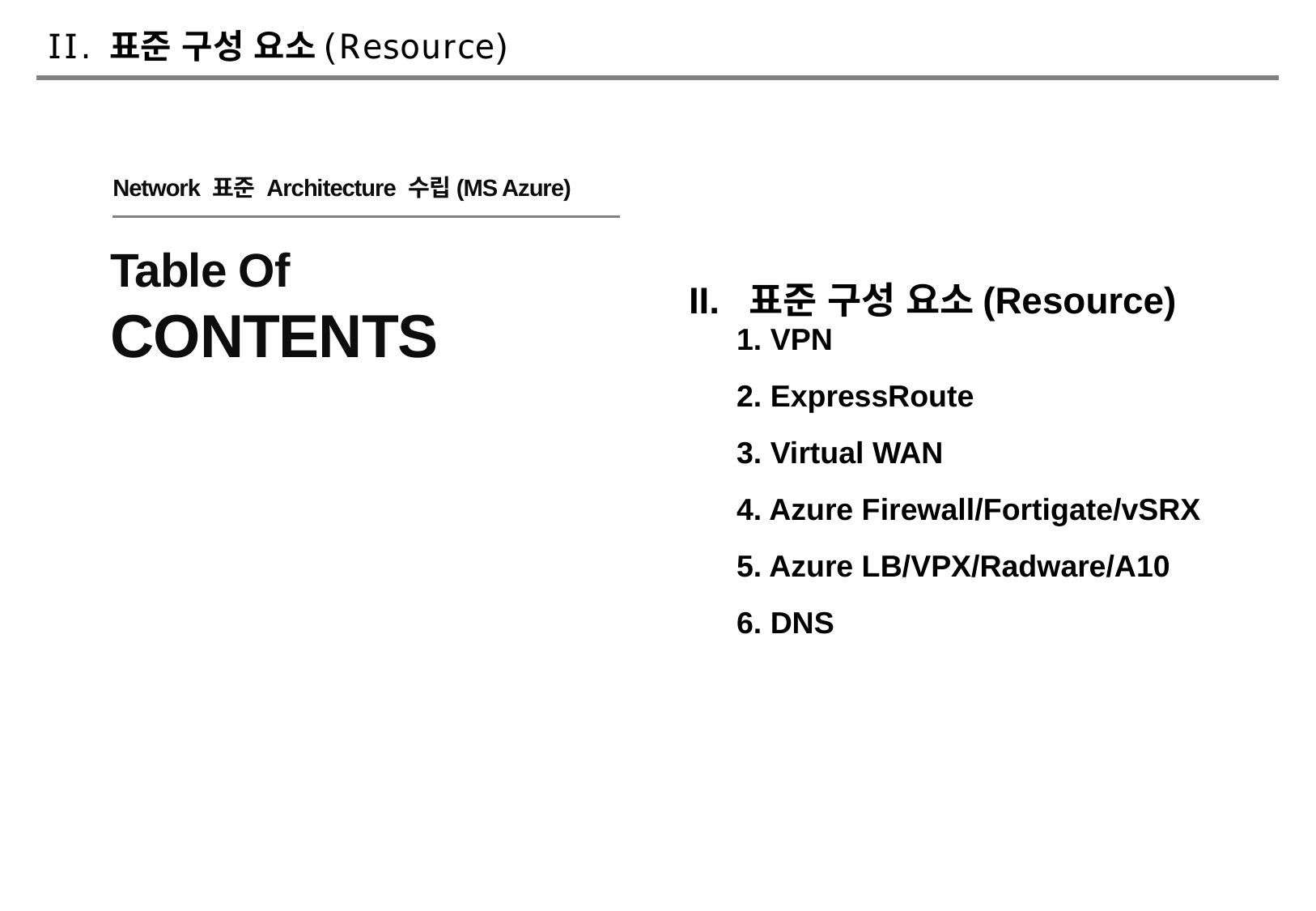

# II. 표준 구성 요소(Resource)

Network 표준 Architecture 수립(MS Azure)
II.  표준 구성 요소(Resource)
Table Of
CONTENTS
1. VPN
2. ExpressRoute
3. Virtual WAN
4. Azure Firewall/Fortigate/vSRX
5. Azure LB/VPX/Radware/A10
6. DNS